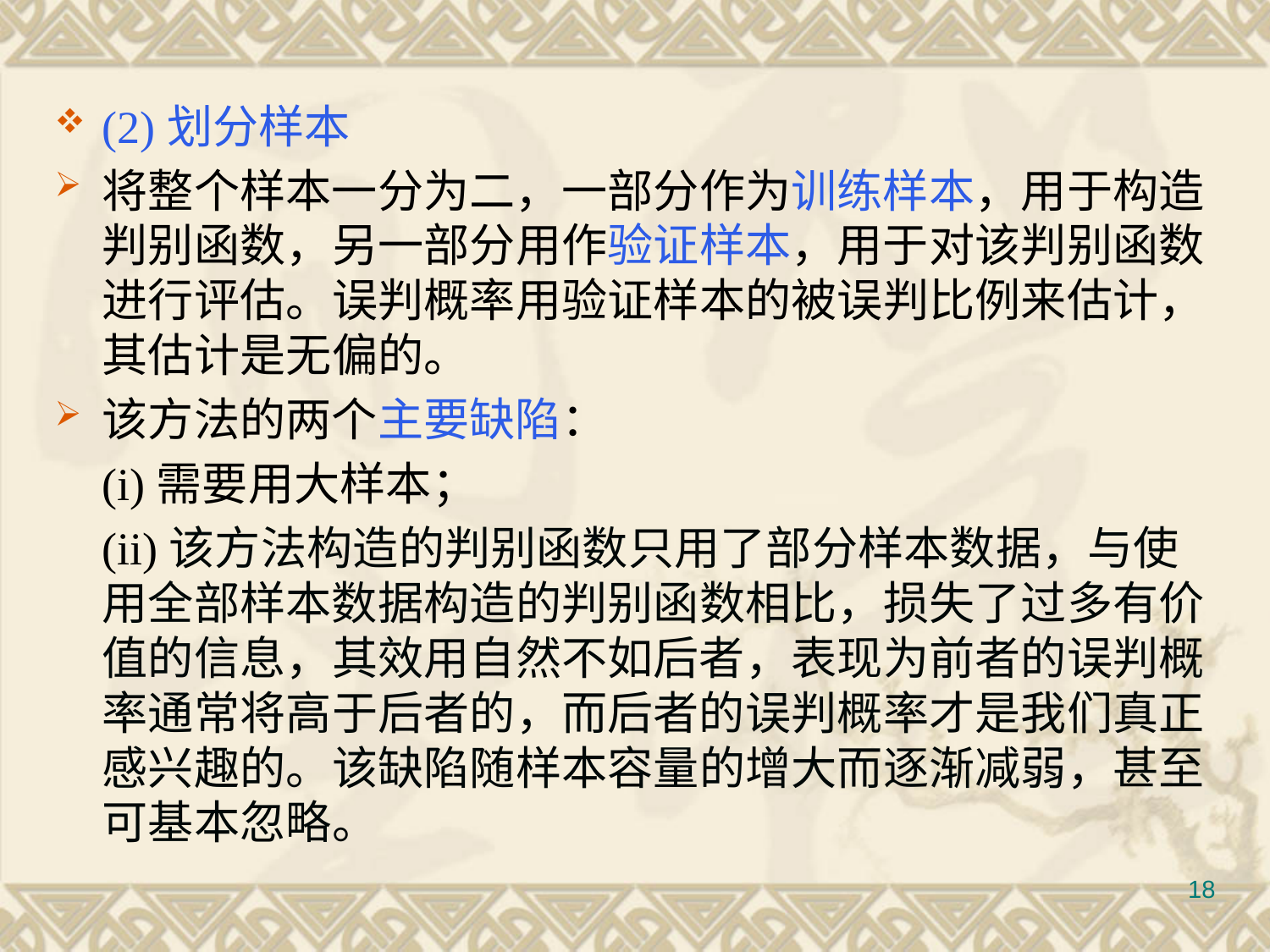

#
(2)划分样本
将整个样本一分为二，一部分作为训练样本，用于构造判别函数，另一部分用作验证样本，用于对该判别函数进行评估。误判概率用验证样本的被误判比例来估计，其估计是无偏的。
该方法的两个主要缺陷：
	(i)需要用大样本；
	(ii)该方法构造的判别函数只用了部分样本数据，与使用全部样本数据构造的判别函数相比，损失了过多有价值的信息，其效用自然不如后者，表现为前者的误判概率通常将高于后者的，而后者的误判概率才是我们真正感兴趣的。该缺陷随样本容量的增大而逐渐减弱，甚至可基本忽略。
18